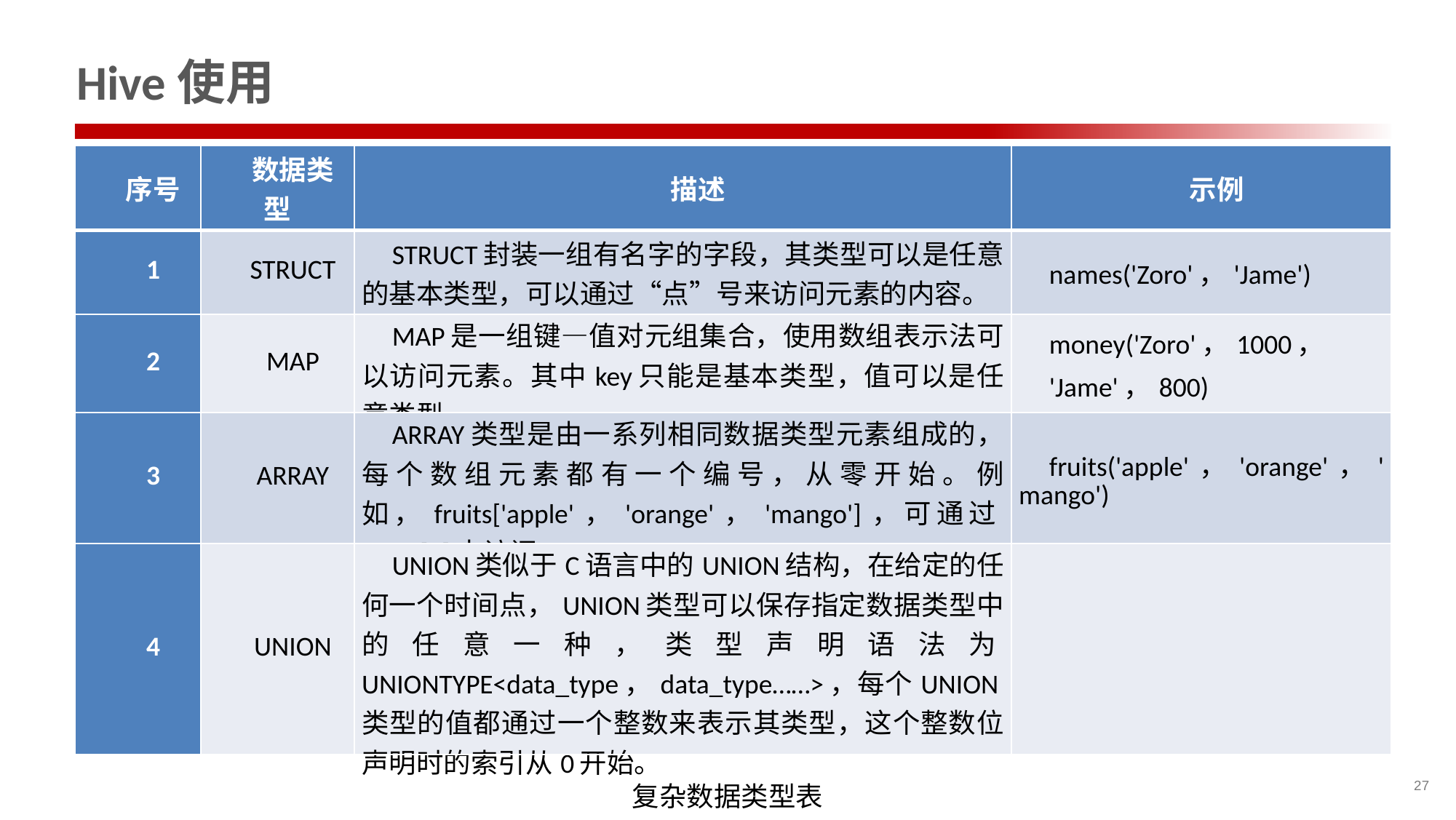

# Hive使用

| 序号 | 数据类型 | 描述 | 示例 |
| --- | --- | --- | --- |
| 1 | STRUCT | STRUCT封装一组有名字的字段，其类型可以是任意的基本类型，可以通过“点”号来访问元素的内容。 | names('Zoro'，'Jame') |
| 2 | MAP | MAP是一组键—值对元组集合，使用数组表示法可以访问元素。其中key只能是基本类型，值可以是任意类型。 | money('Zoro'，1000， 'Jame'，800) |
| 3 | ARRAY | ARRAY类型是由一系列相同数据类型元素组成的，每个数组元素都有一个编号，从零开始。例如，fruits['apple'，'orange'，'mango']，可通过fruits[1]来访问orange | fruits('apple'，'orange'，'mango') |
| 4 | UNION | UNION类似于C语言中的UNION结构，在给定的任何一个时间点，UNION类型可以保存指定数据类型中的任意一种，类型声明语法为UNIONTYPE<data\_type，data\_type……>，每个UNION类型的值都通过一个整数来表示其类型，这个整数位声明时的索引从0开始。 |  |
复杂数据类型表
27